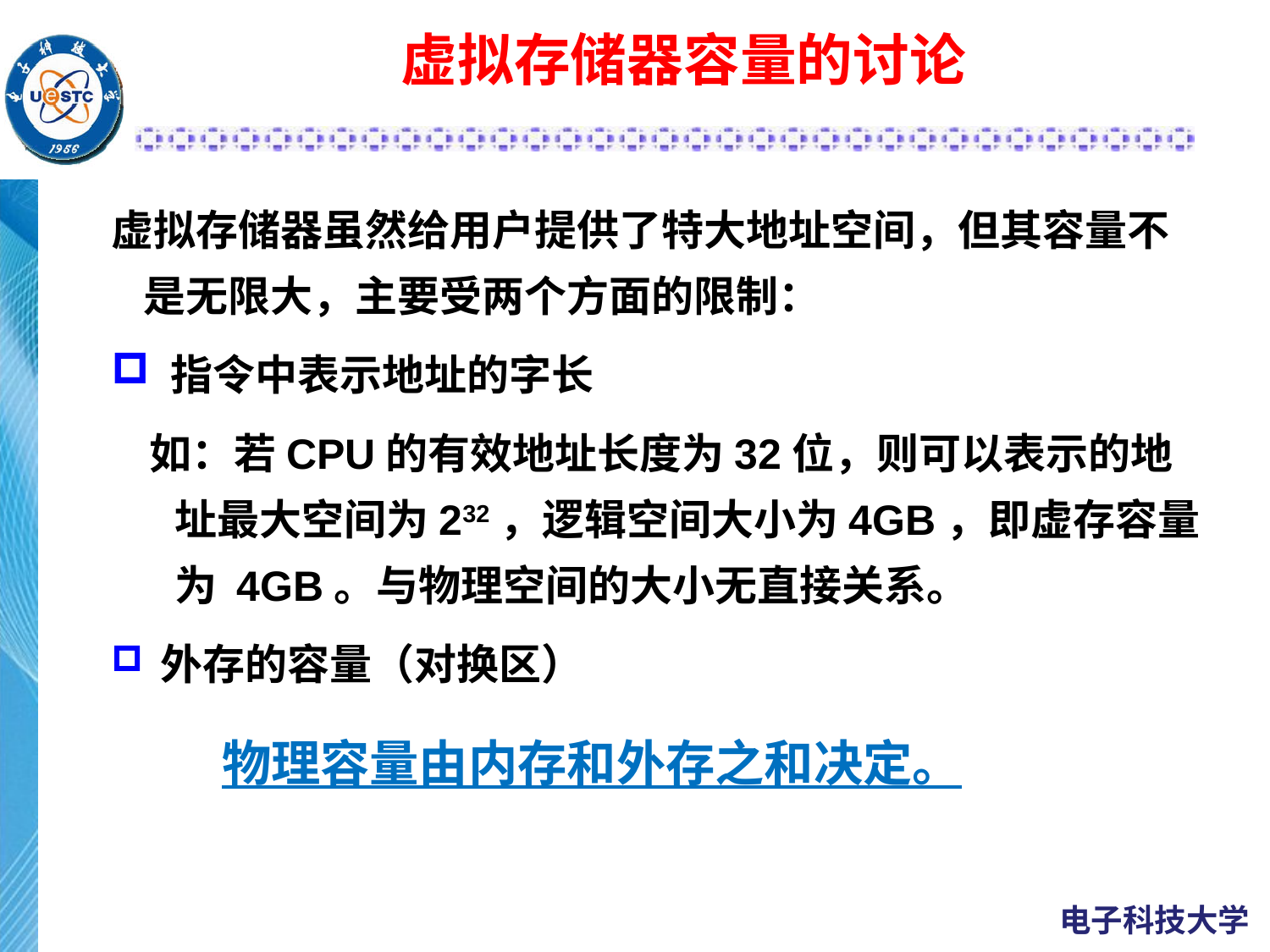

# 虚拟存储器容量的讨论
虚拟存储器虽然给用户提供了特大地址空间，但其容量不是无限大，主要受两个方面的限制：
 指令中表示地址的字长
如：若CPU的有效地址长度为32位，则可以表示的地址最大空间为232，逻辑空间大小为4GB，即虚存容量为 4GB。与物理空间的大小无直接关系。
 外存的容量（对换区）
物理容量由内存和外存之和决定。